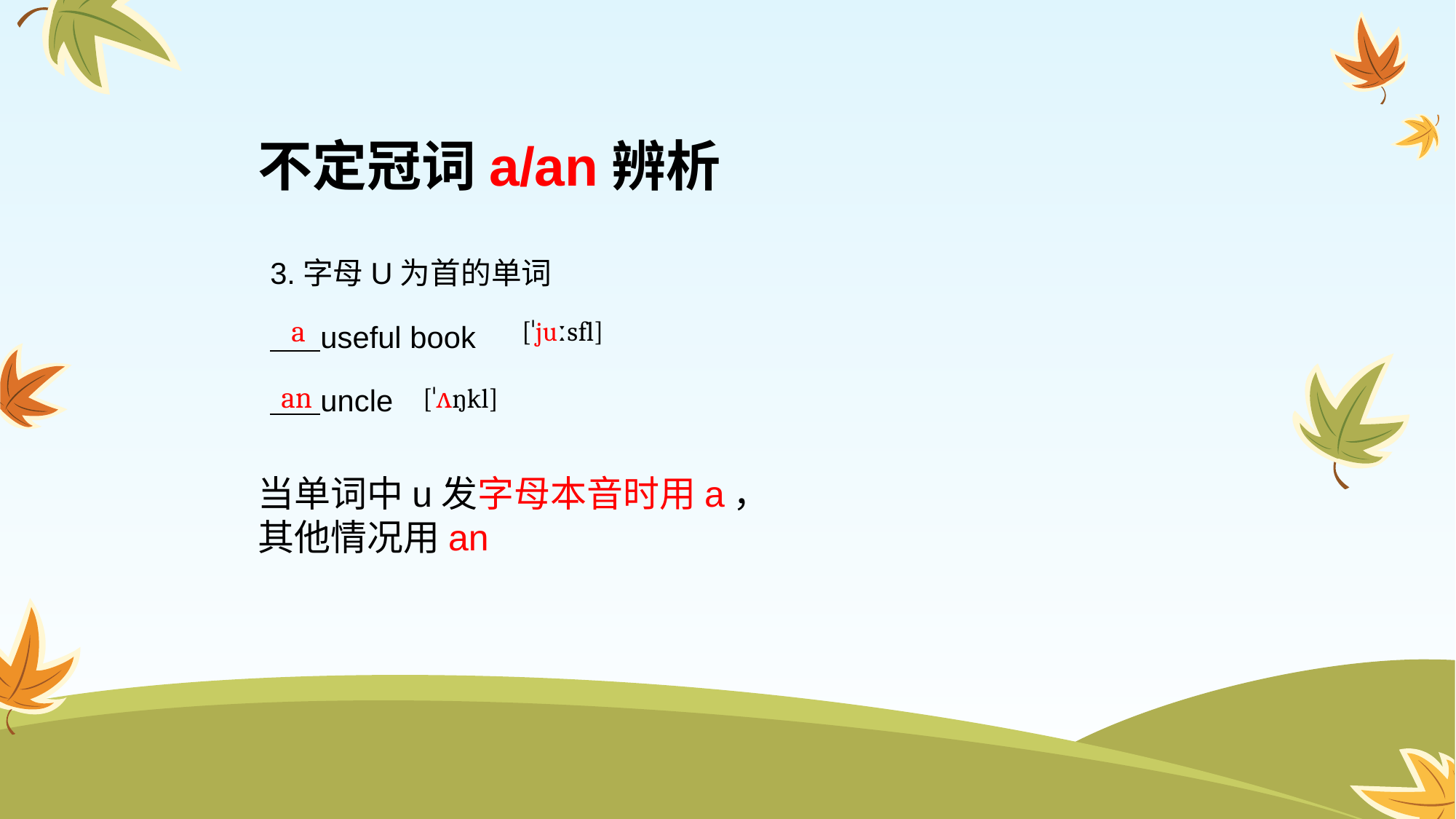

# 不定冠词a/an辨析
3.字母U为首的单词
      useful book
      uncle
a
[ˈjuːsfl]
an
[ˈʌŋkl]
当单词中u发字母本音时用a，其他情况用an